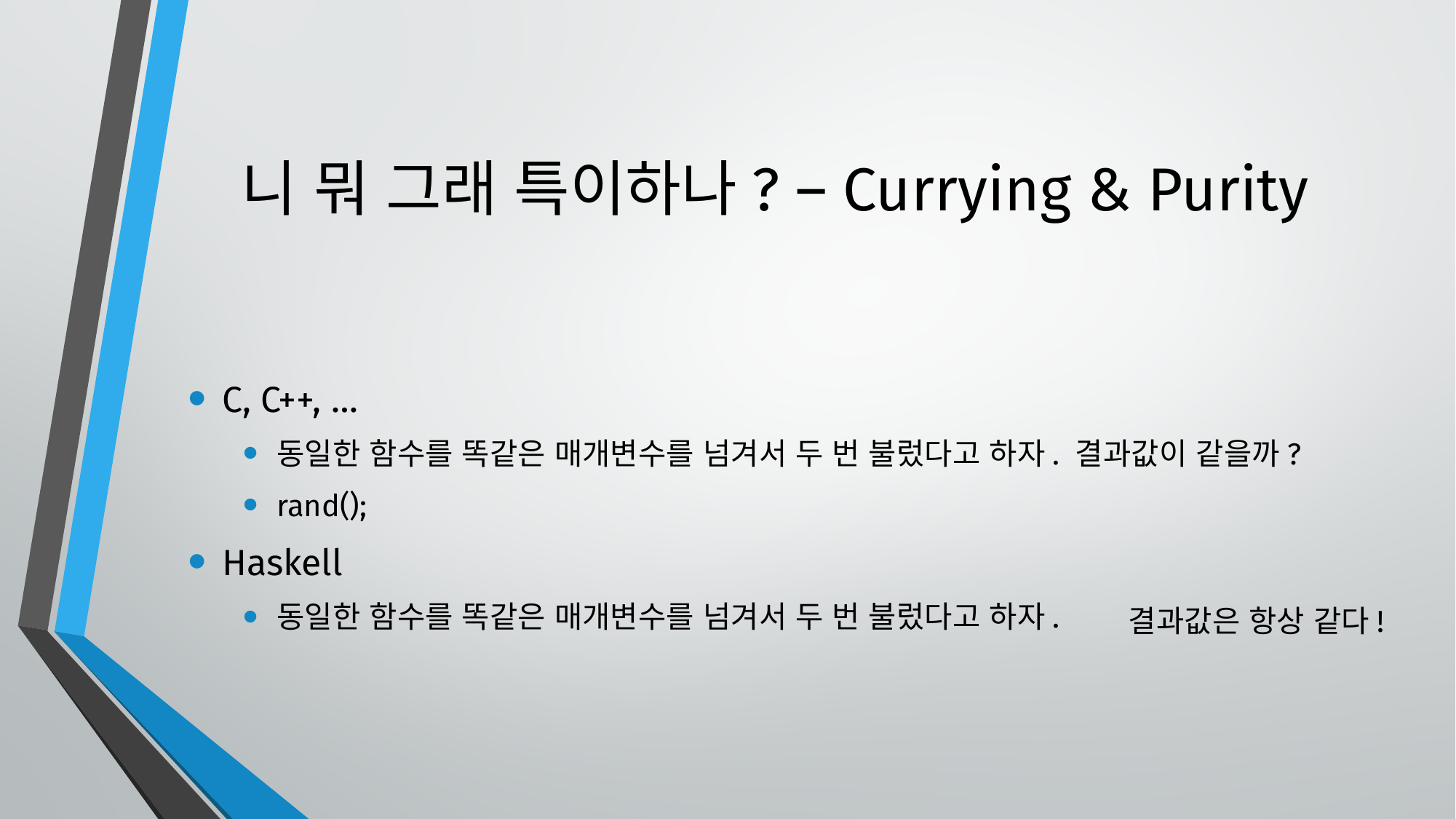

# 니 뭐 그래 특이하나? – Currying & Purity
C, C++, …
동일한 함수를 똑같은 매개변수를 넘겨서 두 번 불렀다고 하자. 결과값이 같을까?
rand();
Haskell
동일한 함수를 똑같은 매개변수를 넘겨서 두 번 불렀다고 하자.
결과값은 항상 같다!